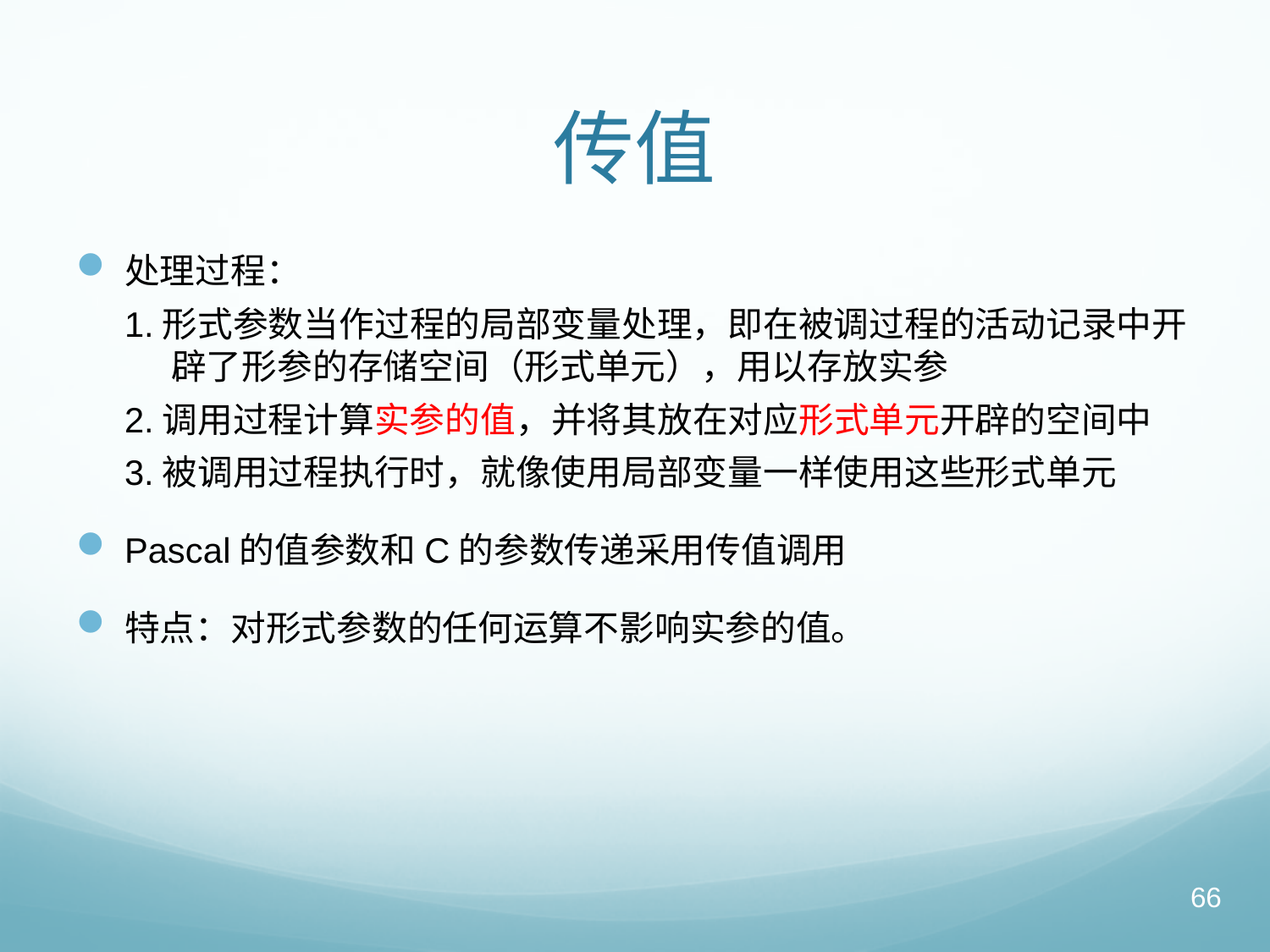

# 传值
处理过程：
1.形式参数当作过程的局部变量处理，即在被调过程的活动记录中开辟了形参的存储空间（形式单元），用以存放实参
2.调用过程计算实参的值，并将其放在对应形式单元开辟的空间中
3.被调用过程执行时，就像使用局部变量一样使用这些形式单元
Pascal的值参数和C的参数传递采用传值调用
特点：对形式参数的任何运算不影响实参的值。
66